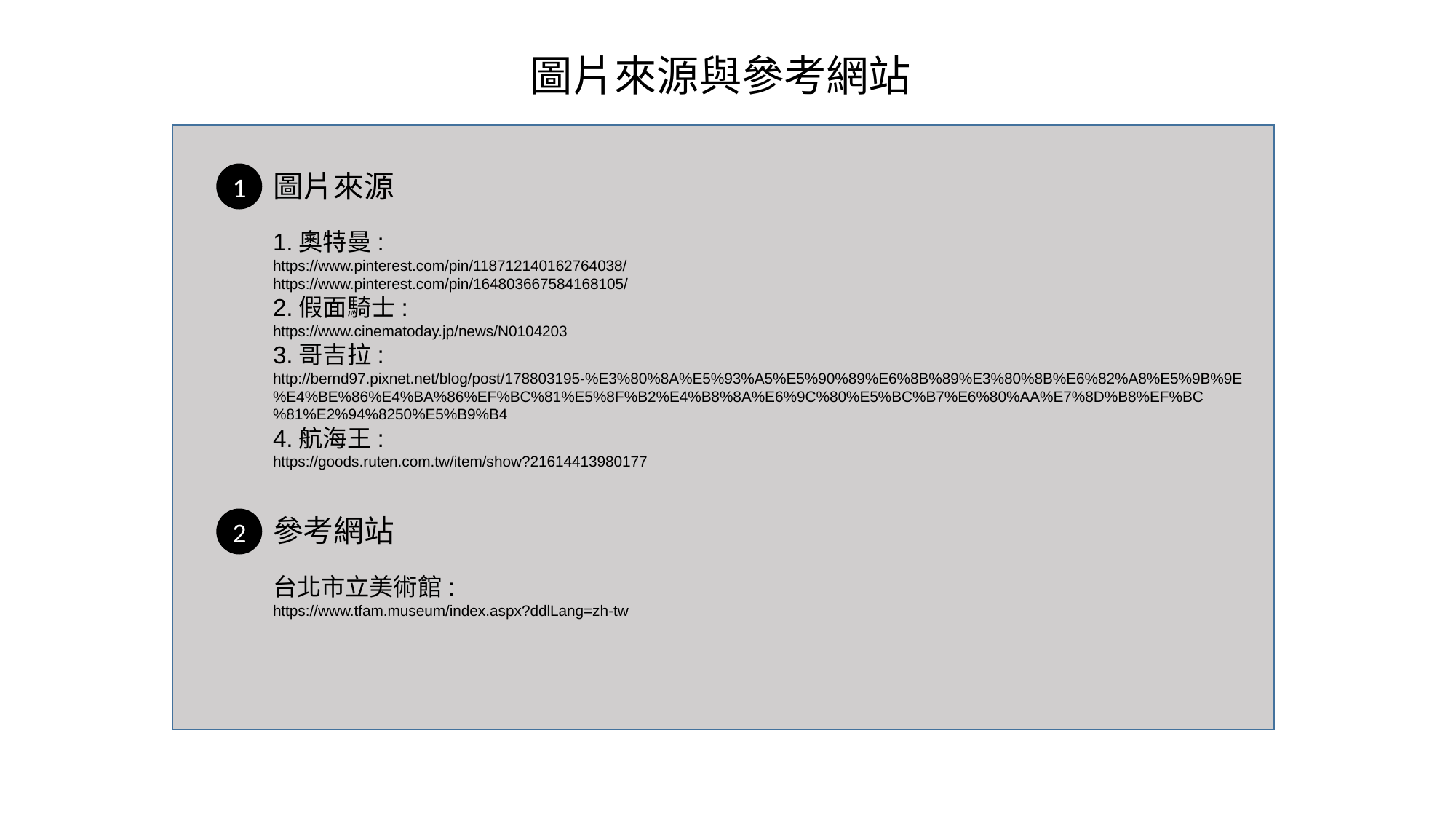

圖片來源與參考網站

圖片來源

1
1.奧特曼:
https://www.pinterest.com/pin/118712140162764038/
https://www.pinterest.com/pin/164803667584168105/
2.假面騎士:
https://www.cinematoday.jp/news/N0104203
3.哥吉拉:
http://bernd97.pixnet.net/blog/post/178803195-%E3%80%8A%E5%93%A5%E5%90%89%E6%8B%89%E3%80%8B%E6%82%A8%E5%9B%9E%E4%BE%86%E4%BA%86%EF%BC%81%E5%8F%B2%E4%B8%8A%E6%9C%80%E5%BC%B7%E6%80%AA%E7%8D%B8%EF%BC%81%E2%94%8250%E5%B9%B4
4.航海王:
https://goods.ruten.com.tw/item/show?21614413980177

參考網站

2
台北市立美術館:
https://www.tfam.museum/index.aspx?ddlLang=zh-tw